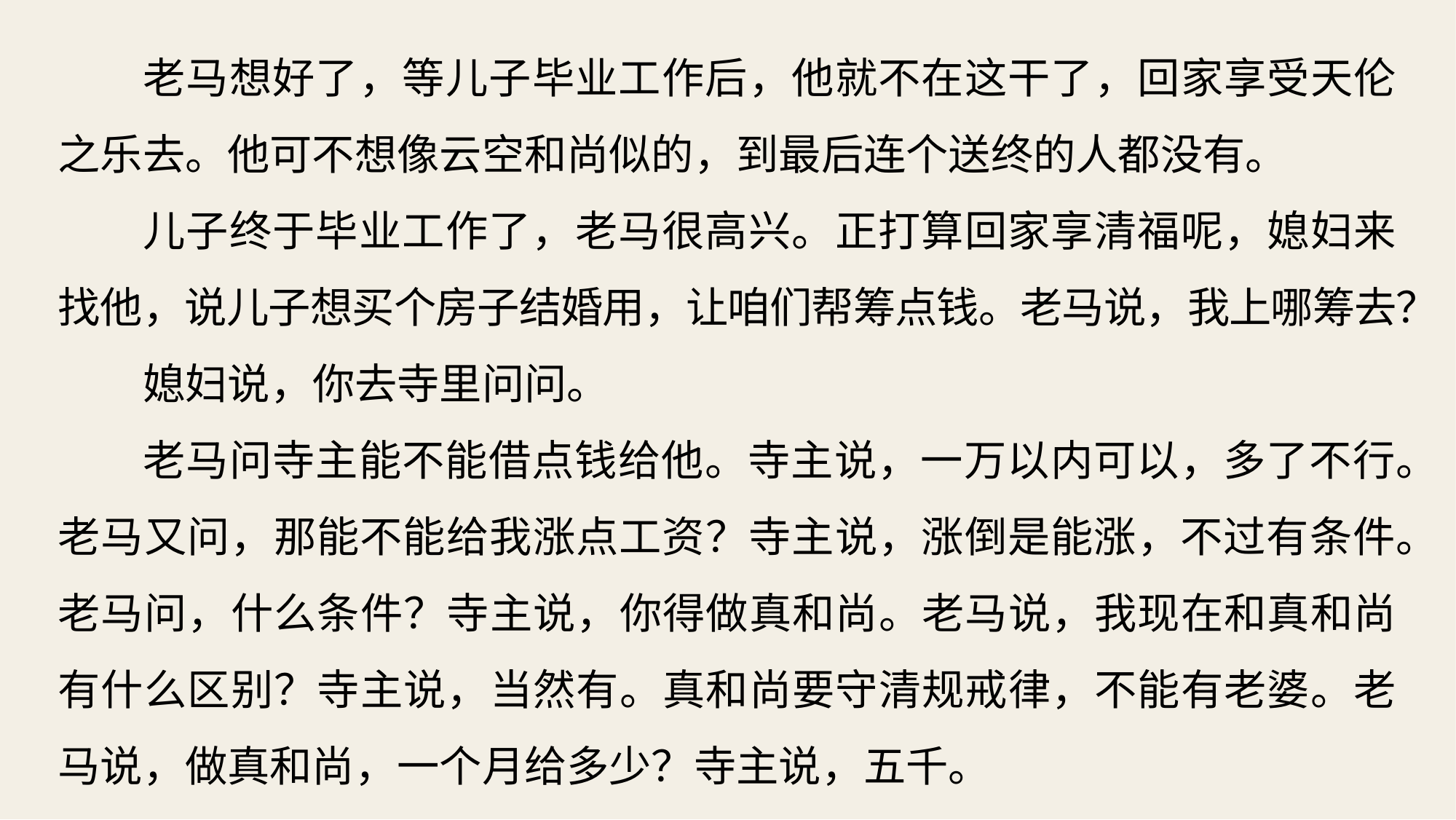

老马想好了，等儿子毕业工作后，他就不在这干了，回家享受天伦之乐去。他可不想像云空和尚似的，到最后连个送终的人都没有。
儿子终于毕业工作了，老马很高兴。正打算回家享清福呢，媳妇来找他，说儿子想买个房子结婚用，让咱们帮筹点钱。老马说，我上哪筹去？
媳妇说，你去寺里问问。
老马问寺主能不能借点钱给他。寺主说，一万以内可以，多了不行。老马又问，那能不能给我涨点工资？寺主说，涨倒是能涨，不过有条件。老马问，什么条件？寺主说，你得做真和尚。老马说，我现在和真和尚有什么区别？寺主说，当然有。真和尚要守清规戒律，不能有老婆。老马说，做真和尚，一个月给多少？寺主说，五千。